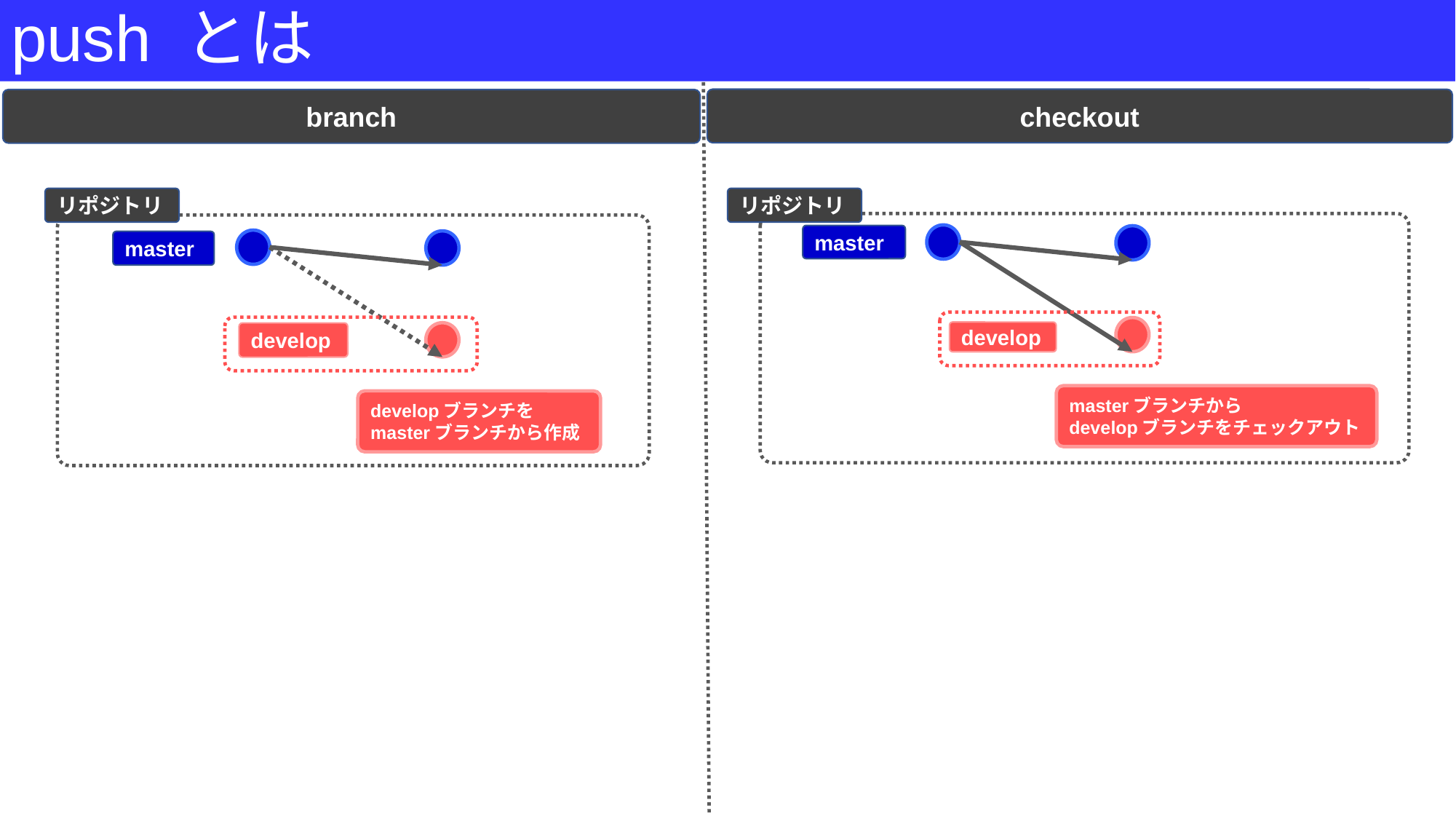

# push とは
checkout
branch
リポジトリ
リポジトリ

master

master

develop

develop
masterブランチから
developブランチをチェックアウト
developブランチを
masterブランチから作成